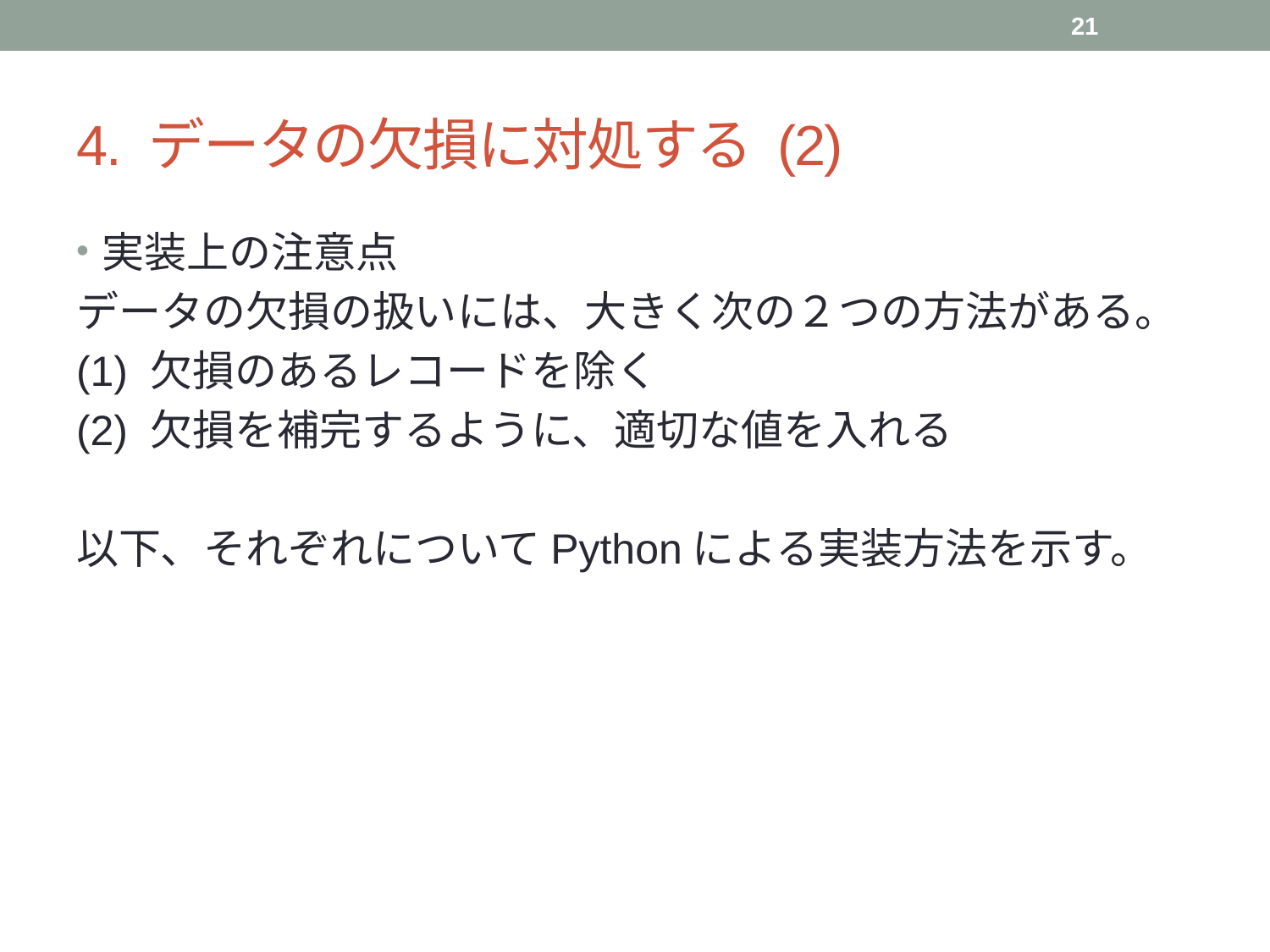

21
# 4. データの欠損に対処する (2)
実装上の注意点
データの欠損の扱いには、大きく次の２つの方法がある。
(1) 欠損のあるレコードを除く
(2) 欠損を補完するように、適切な値を入れる

以下、それぞれについてPythonによる実装方法を示す。